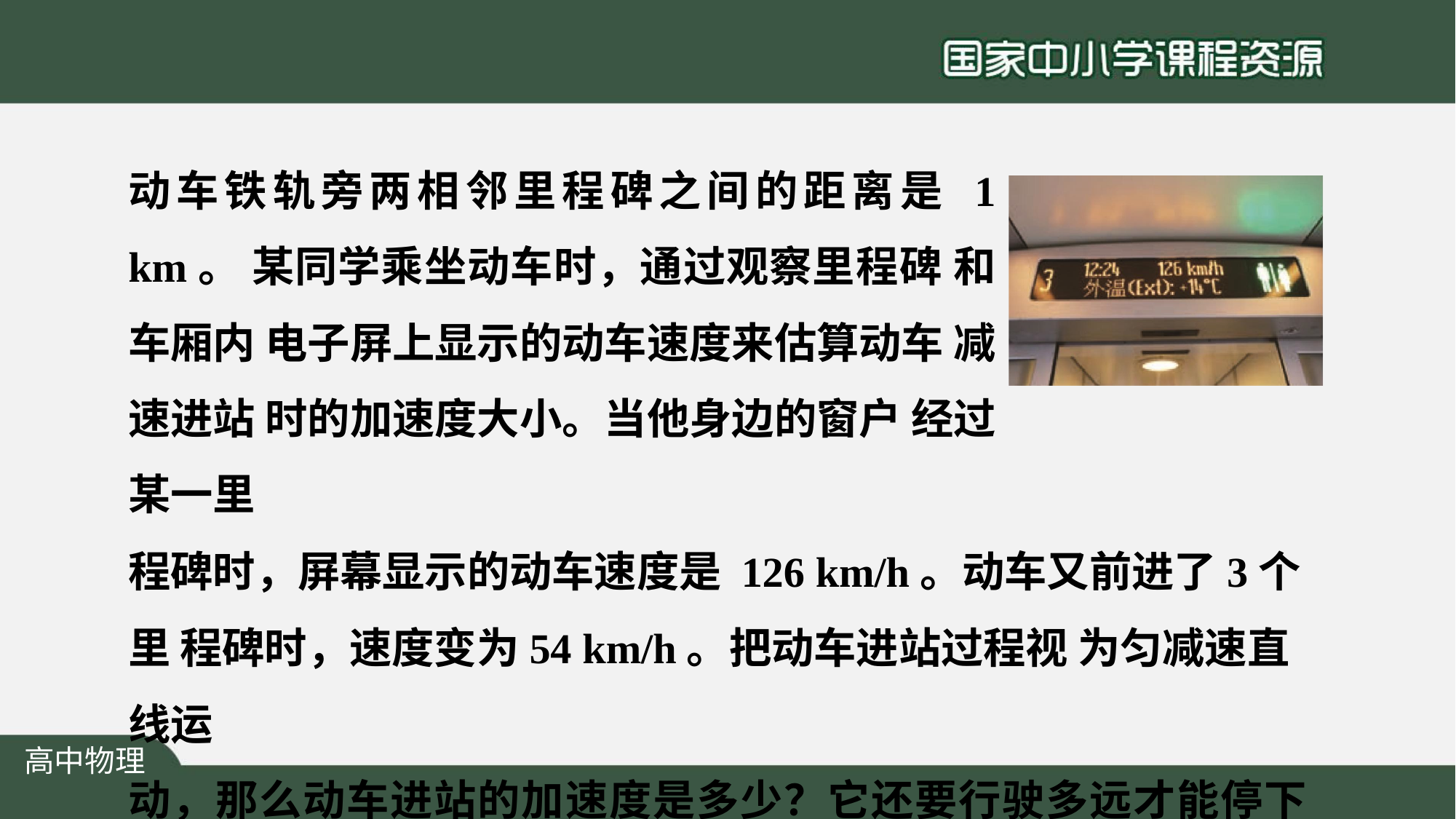

动车铁轨旁两相邻里程碑之间的距离是 1 km。 某同学乘坐动车时，通过观察里程碑 和车厢内 电子屏上显示的动车速度来估算动车 减速进站 时的加速度大小。当他身边的窗户 经过某一里
程碑时，屏幕显示的动车速度是 126 km/h。动车又前进了3个里 程碑时，速度变为54 km/h。把动车进站过程视 为匀减速直线运
动，那么动车进站的加速度是多少？它还要行驶多远才能停下来？

高中物理